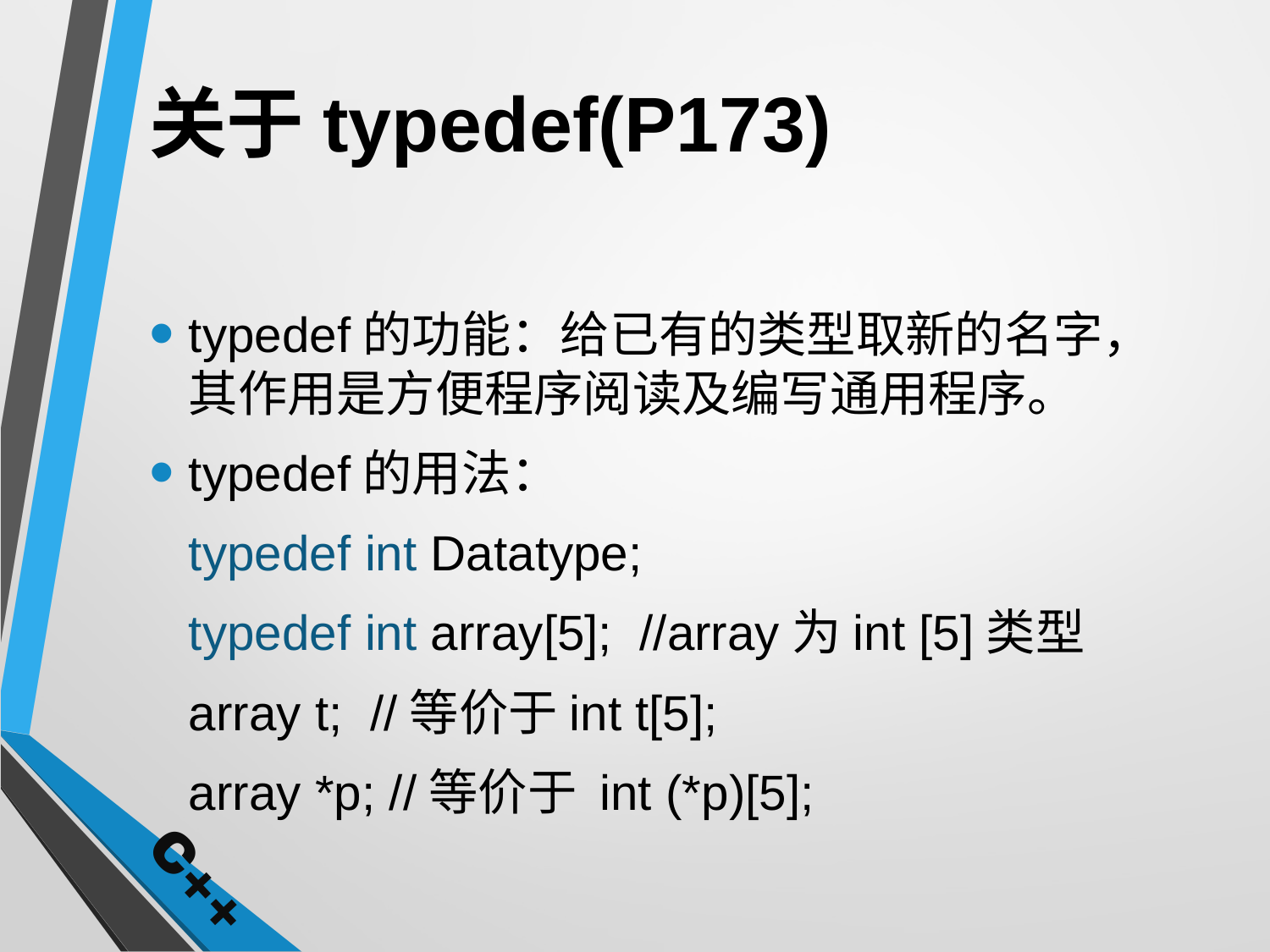

# 关于typedef(P173)
typedef的功能：给已有的类型取新的名字，其作用是方便程序阅读及编写通用程序。
typedef的用法：
	typedef int Datatype;
	typedef int array[5];  //array为int [5]类型
	array t;  //等价于int t[5];
	array *p; //等价于 int (*p)[5];